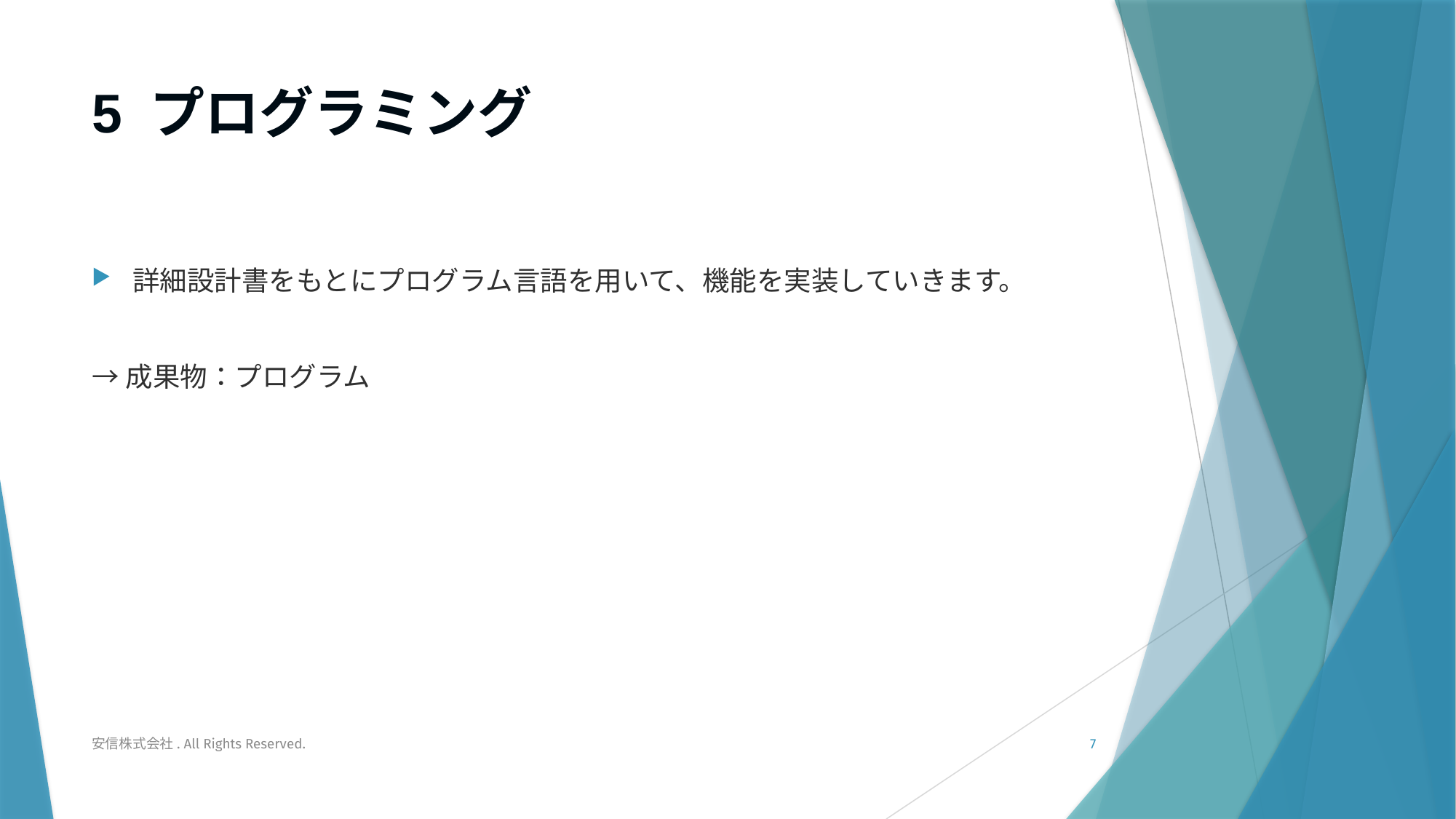

# 5 プログラミング
詳細設計書をもとにプログラム言語を用いて、機能を実装していきます。

→成果物：プログラム

安信株式会社. All Rights Reserved.
7